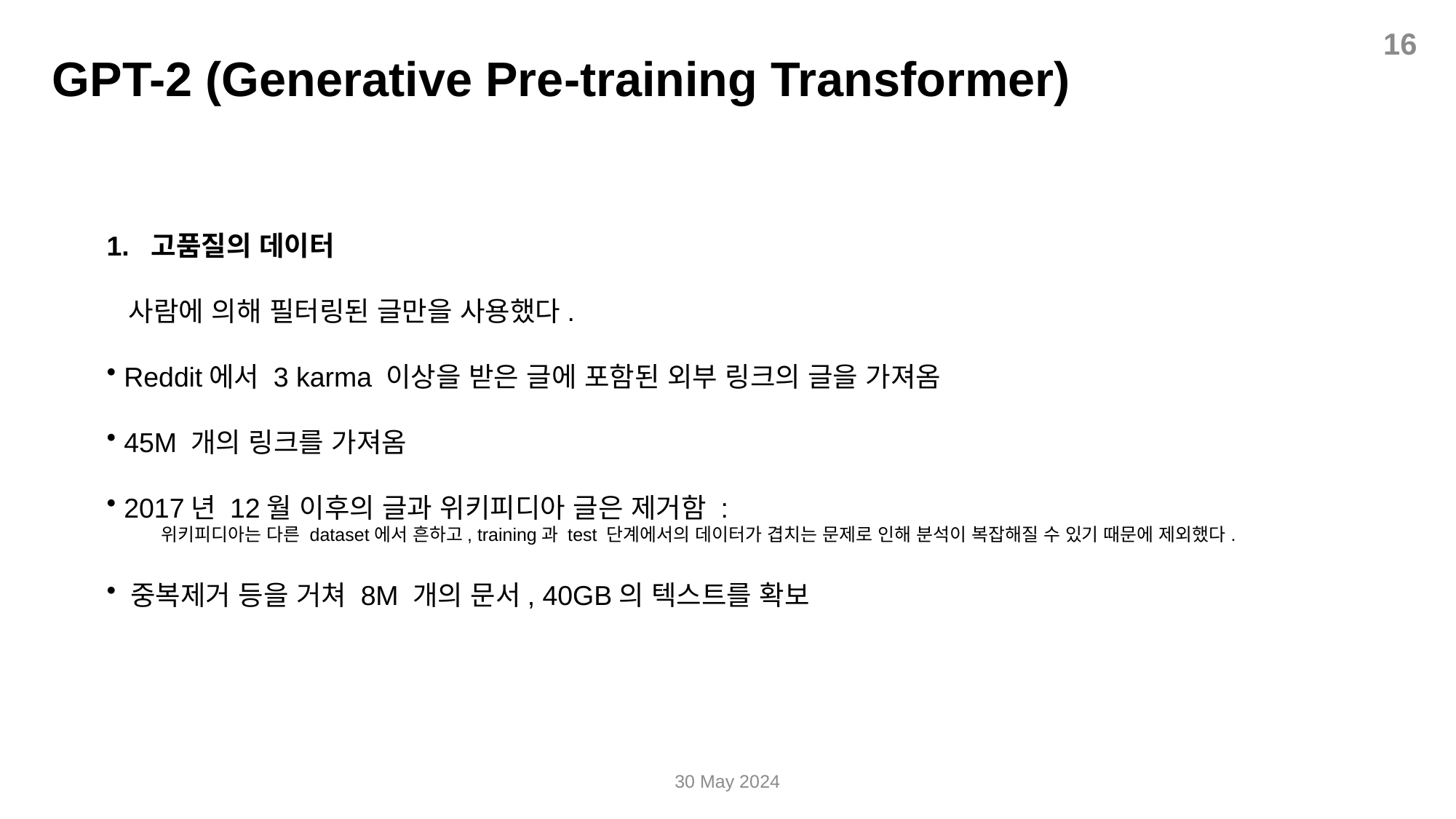

16
GPT-2 (Generative Pre-training Transformer)
1.  고품질의 데이터

  사람에 의해 필터링된 글만을 사용했다.

 Reddit에서 3 karma 이상을 받은 글에 포함된 외부 링크의 글을 가져옴

 45M 개의 링크를 가져옴

 2017년 12월 이후의 글과 위키피디아 글은 제거함 :
위키피디아는 다른 dataset에서 흔하고, training과 test 단계에서의 데이터가 겹치는 문제로 인해 분석이 복잡해질 수 있기 때문에 제외했다.

 중복제거 등을 거쳐 8M 개의 문서, 40GB의 텍스트를 확보

30 May 2024